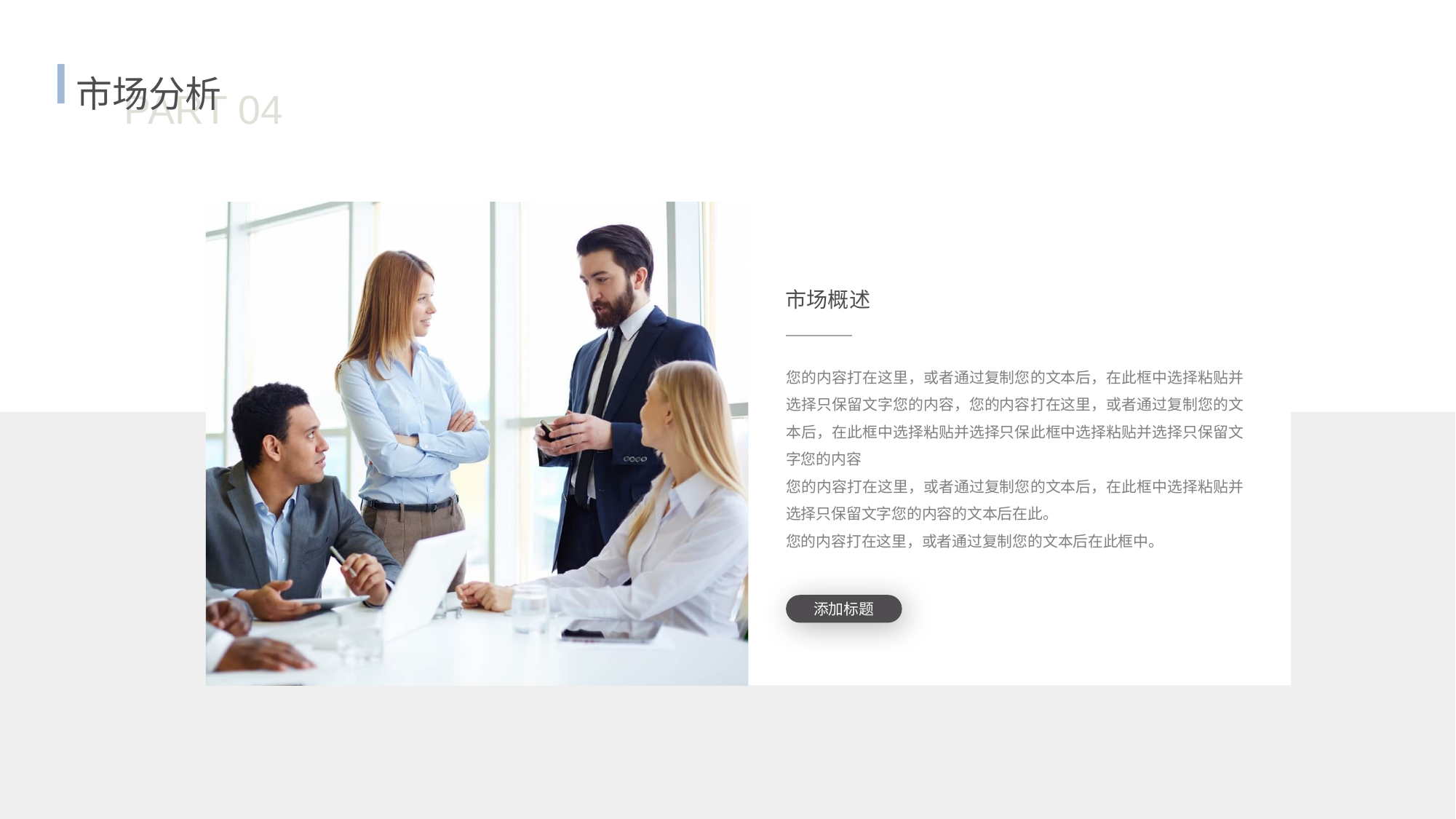

市场分析

PART 04

市场概述
您的内容打在这里，或者通过复制您的文本后，在此框中选择粘贴并选择只保留文字您的内容，您的内容打在这里，或者通过复制您的文本后，在此框中选择粘贴并选择只保此框中选择粘贴并选择只保留文字您的内容
您的内容打在这里，或者通过复制您的文本后，在此框中选择粘贴并选择只保留文字您的内容的文本后在此。
您的内容打在这里，或者通过复制您的文本后在此框中。
添加标题